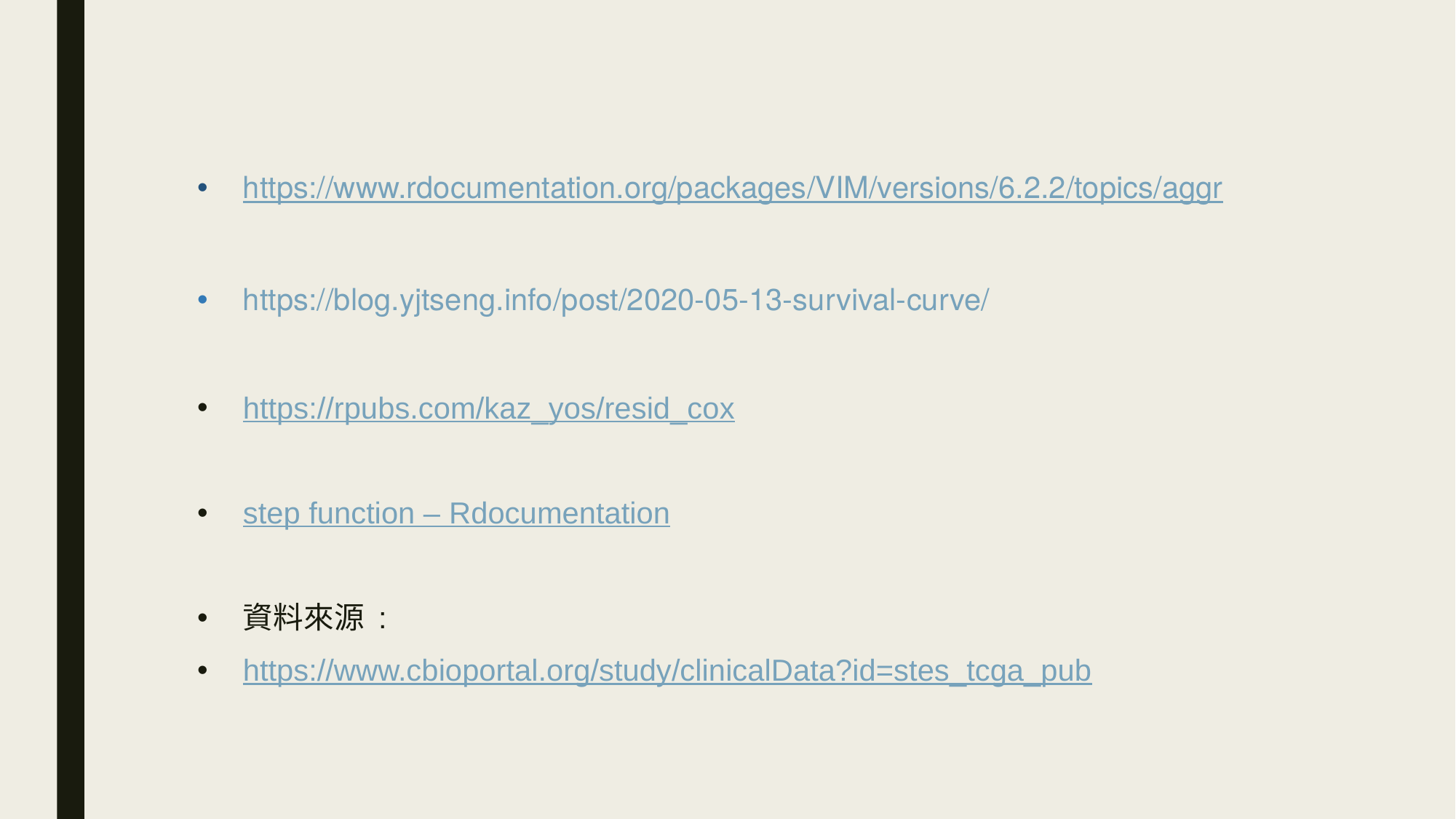

https://www.rdocumentation.org/packages/VIM/versions/6.2.2/topics/aggr

https://blog.yjtseng.info/post/2020-05-13-survival-curve/

https://rpubs.com/kaz_yos/resid_cox

step function – Rdocumentation

資料來源 :
https://www.cbioportal.org/study/clinicalData?id=stes_tcga_pub